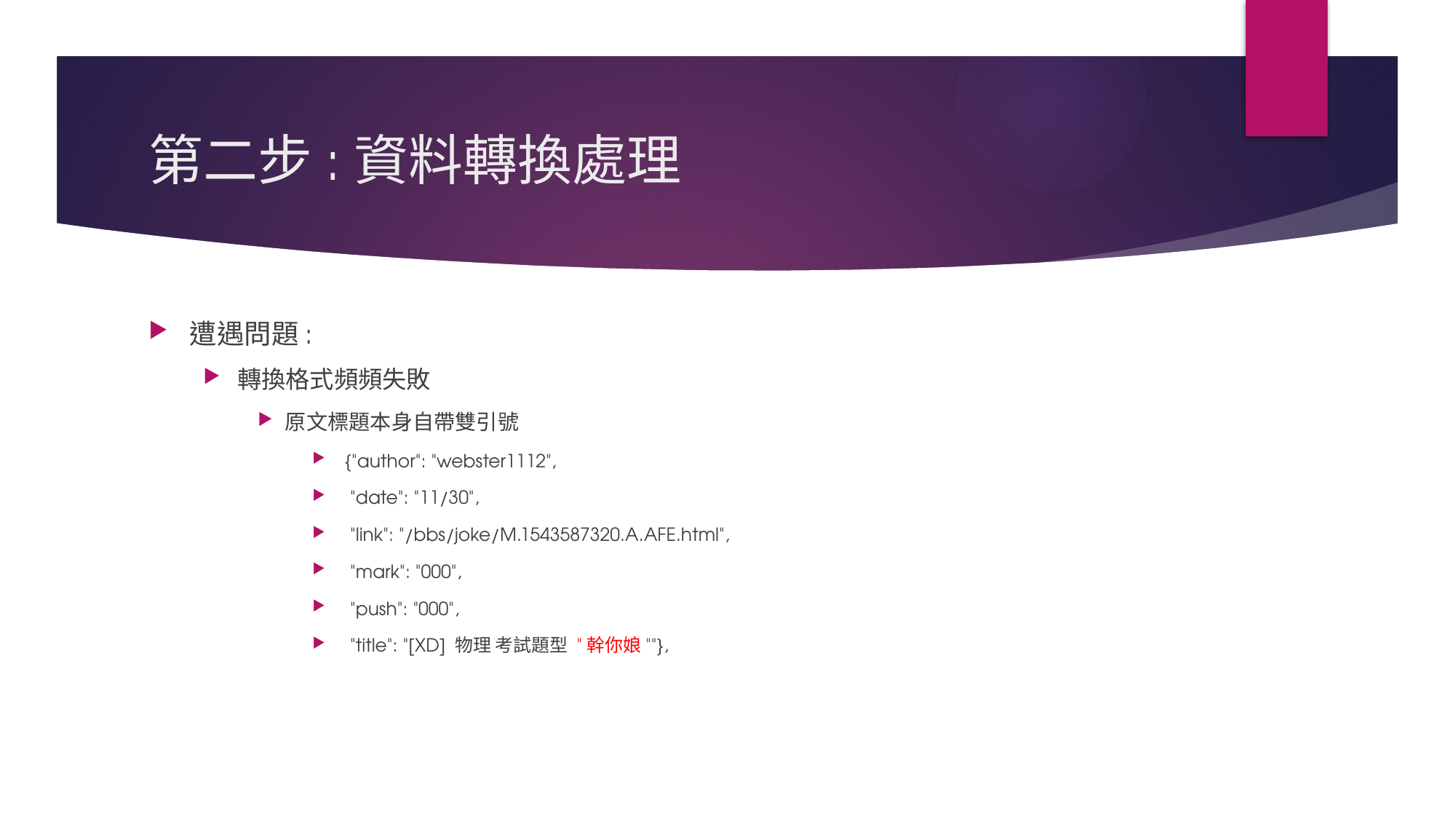

# 第二步:資料轉換處理
遭遇問題:
轉換格式頻頻失敗
原文標題本身自帶雙引號
 {"author": "webster1112",
  "date": "11/30",
  "link": "/bbs/joke/M.1543587320.A.AFE.html",
  "mark": "000",
  "push": "000",
  "title": "[XD] 物理 考試題型 "幹你娘""},